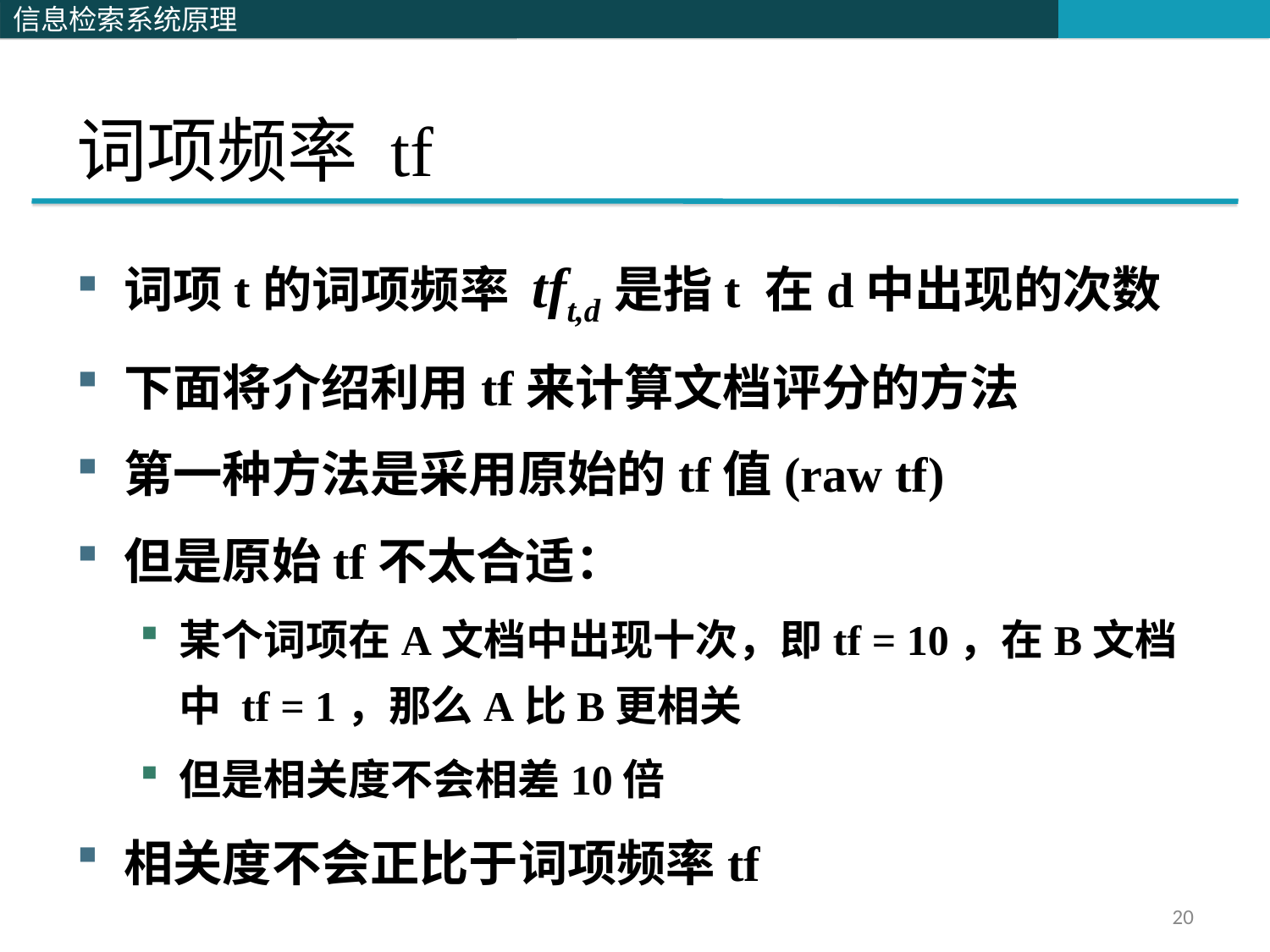

# 词项频率 tf
词项t的词项频率 tft,d是指t 在d中出现的次数
下面将介绍利用tf来计算文档评分的方法
第一种方法是采用原始的tf值(raw tf)
但是原始tf不太合适：
某个词项在A文档中出现十次，即tf = 10，在B文档中 tf = 1，那么A比B更相关
但是相关度不会相差10倍
相关度不会正比于词项频率tf
20